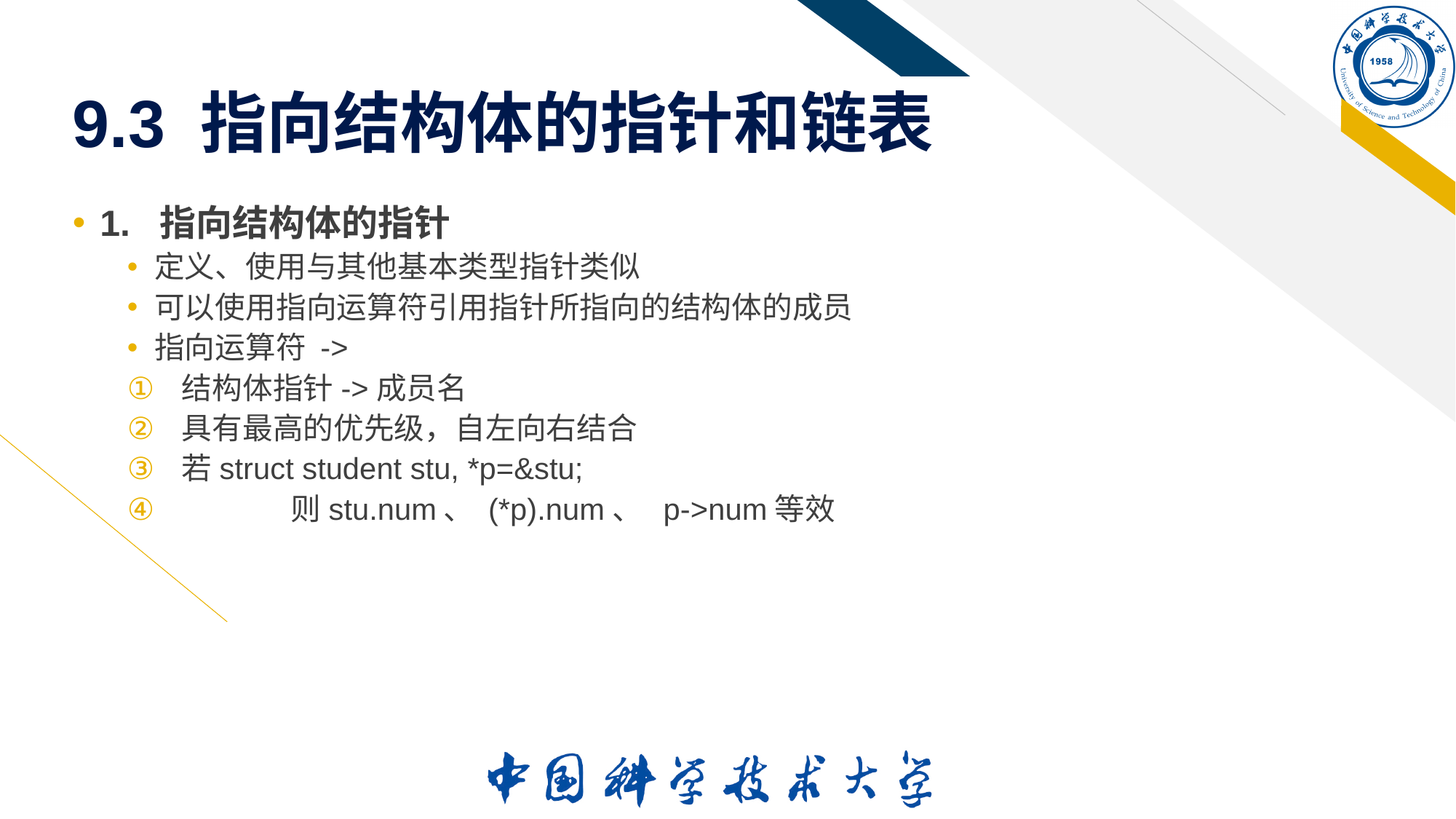

# 9.3 指向结构体的指针和链表
1.  指向结构体的指针
定义、使用与其他基本类型指针类似
可以使用指向运算符引用指针所指向的结构体的成员
指向运算符 ->
结构体指针->成员名
具有最高的优先级，自左向右结合
若struct student stu, *p=&stu;
	则stu.num、 (*p).num、  p->num等效